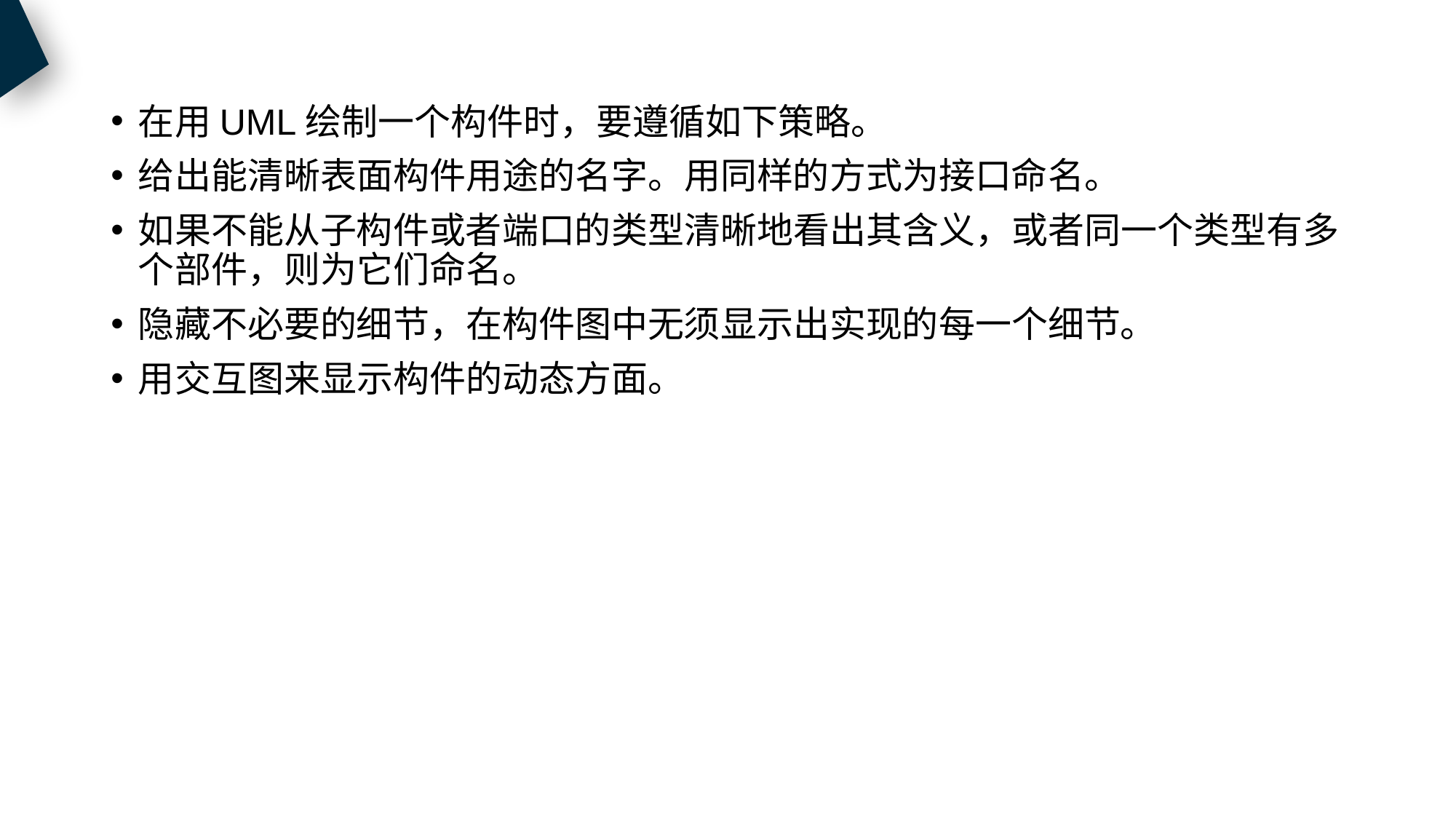

在用UML绘制一个构件时，要遵循如下策略。
给出能清晰表面构件用途的名字。用同样的方式为接口命名。
如果不能从子构件或者端口的类型清晰地看出其含义，或者同一个类型有多个部件，则为它们命名。
隐藏不必要的细节，在构件图中无须显示出实现的每一个细节。
用交互图来显示构件的动态方面。